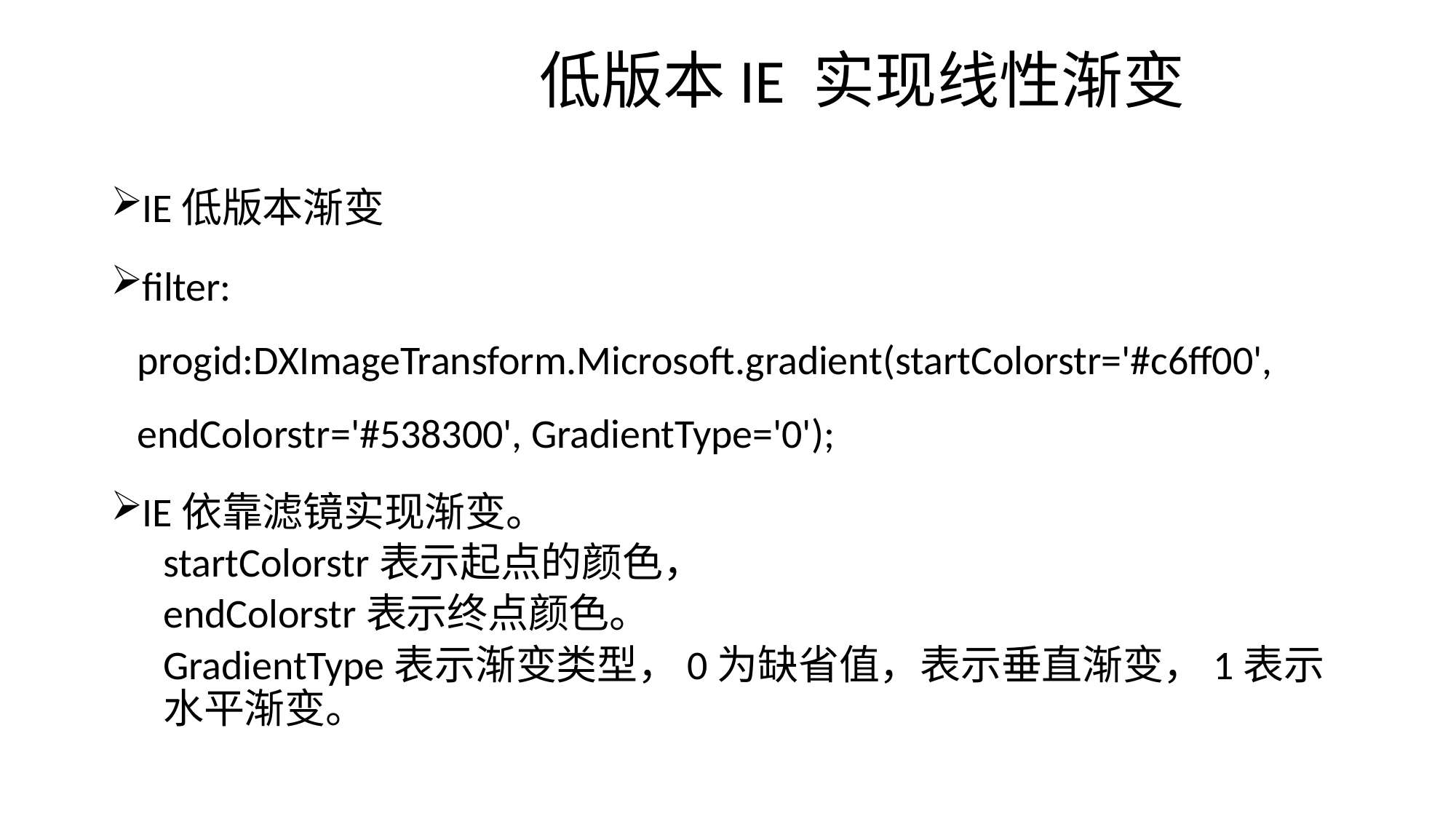

# 低版本IE 实现线性渐变
IE低版本渐变
filter: progid:DXImageTransform.Microsoft.gradient(startColorstr='#c6ff00', endColorstr='#538300', GradientType='0');
IE依靠滤镜实现渐变。
startColorstr表示起点的颜色，
endColorstr表示终点颜色。
GradientType表示渐变类型，0为缺省值，表示垂直渐变，1表示水平渐变。